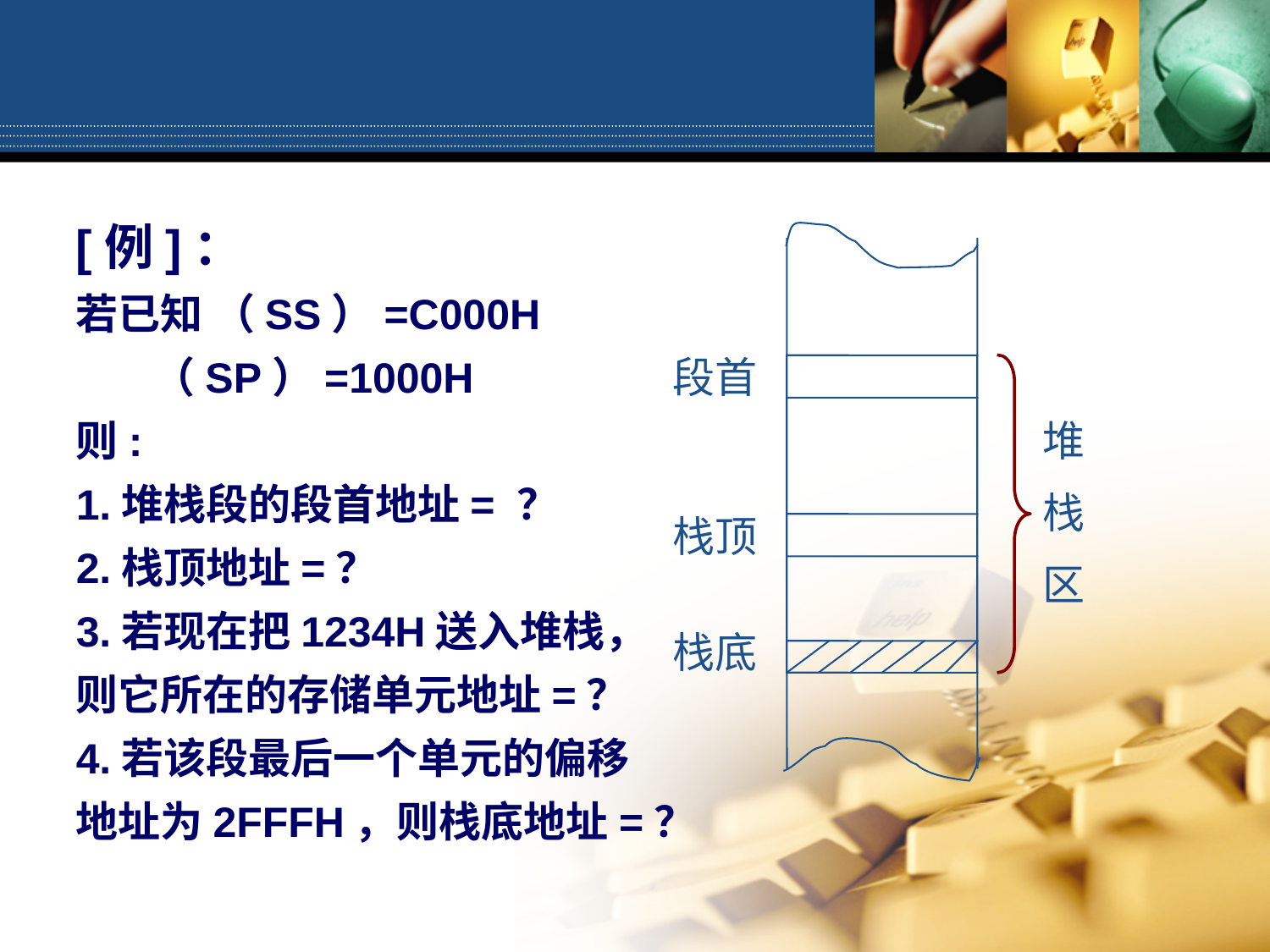

[例]：
若已知 （SS）=C000H
       （SP）=1000H
则:
1.堆栈段的段首地址= ？
2.栈顶地址=？
3.若现在把1234H送入堆栈，
则它所在的存储单元地址=？
4.若该段最后一个单元的偏移
地址为2FFFH，则栈底地址=？

段首

堆
栈
区
栈顶

栈底